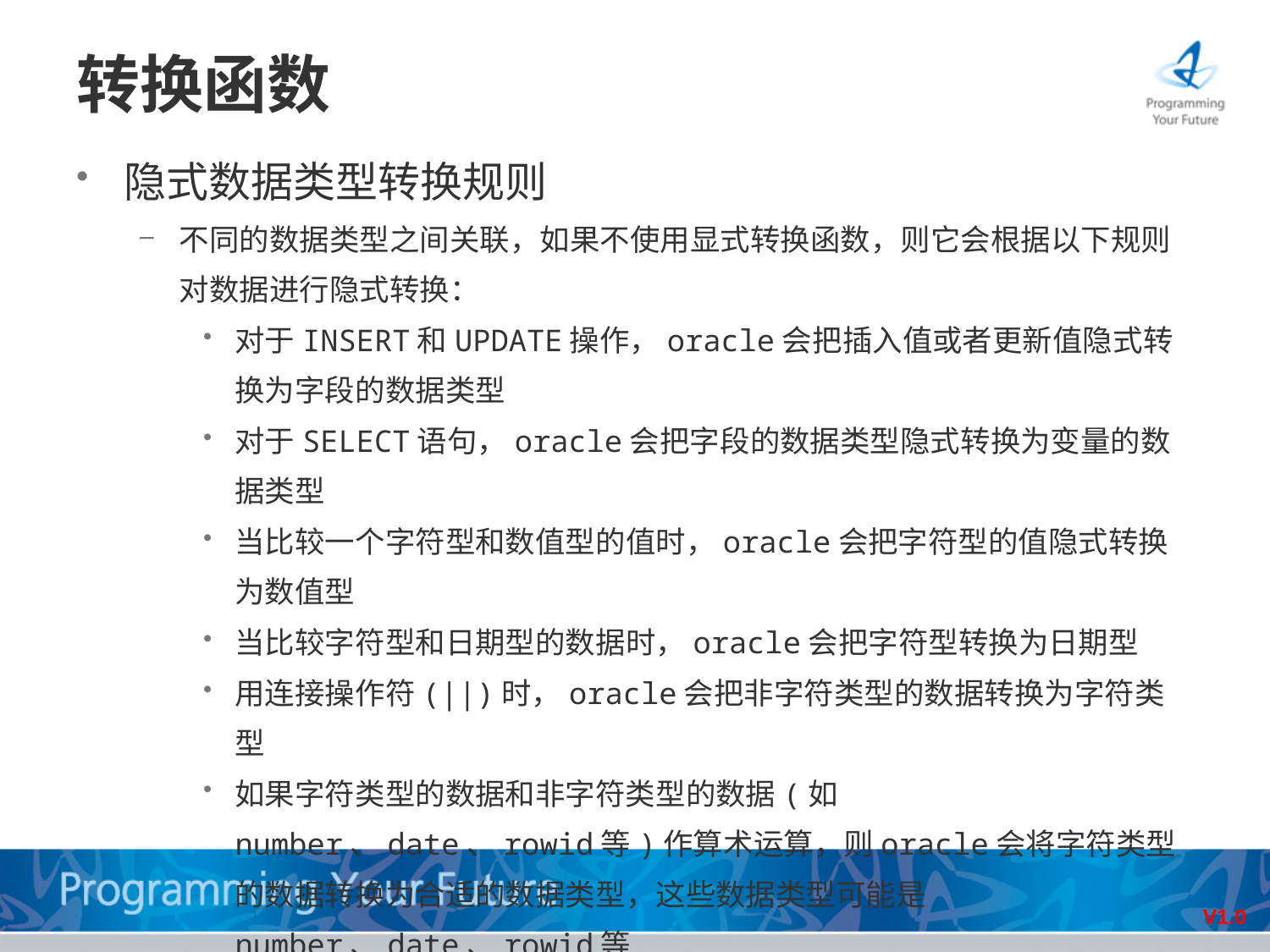

# 转换函数
隐式数据类型转换规则
不同的数据类型之间关联，如果不使用显式转换函数，则它会根据以下规则对数据进行隐式转换：
对于INSERT和UPDATE操作，oracle会把插入值或者更新值隐式转换为字段的数据类型
对于SELECT语句，oracle会把字段的数据类型隐式转换为变量的数据类型
当比较一个字符型和数值型的值时，oracle会把字符型的值隐式转换为数值型
当比较字符型和日期型的数据时，oracle会把字符型转换为日期型
用连接操作符(||)时，oracle会把非字符类型的数据转换为字符类型
如果字符类型的数据和非字符类型的数据(如number、date、rowid等)作算术运算，则oracle会将字符类型的数据转换为合适的数据类型，这些数据类型可能是number、date、rowid等